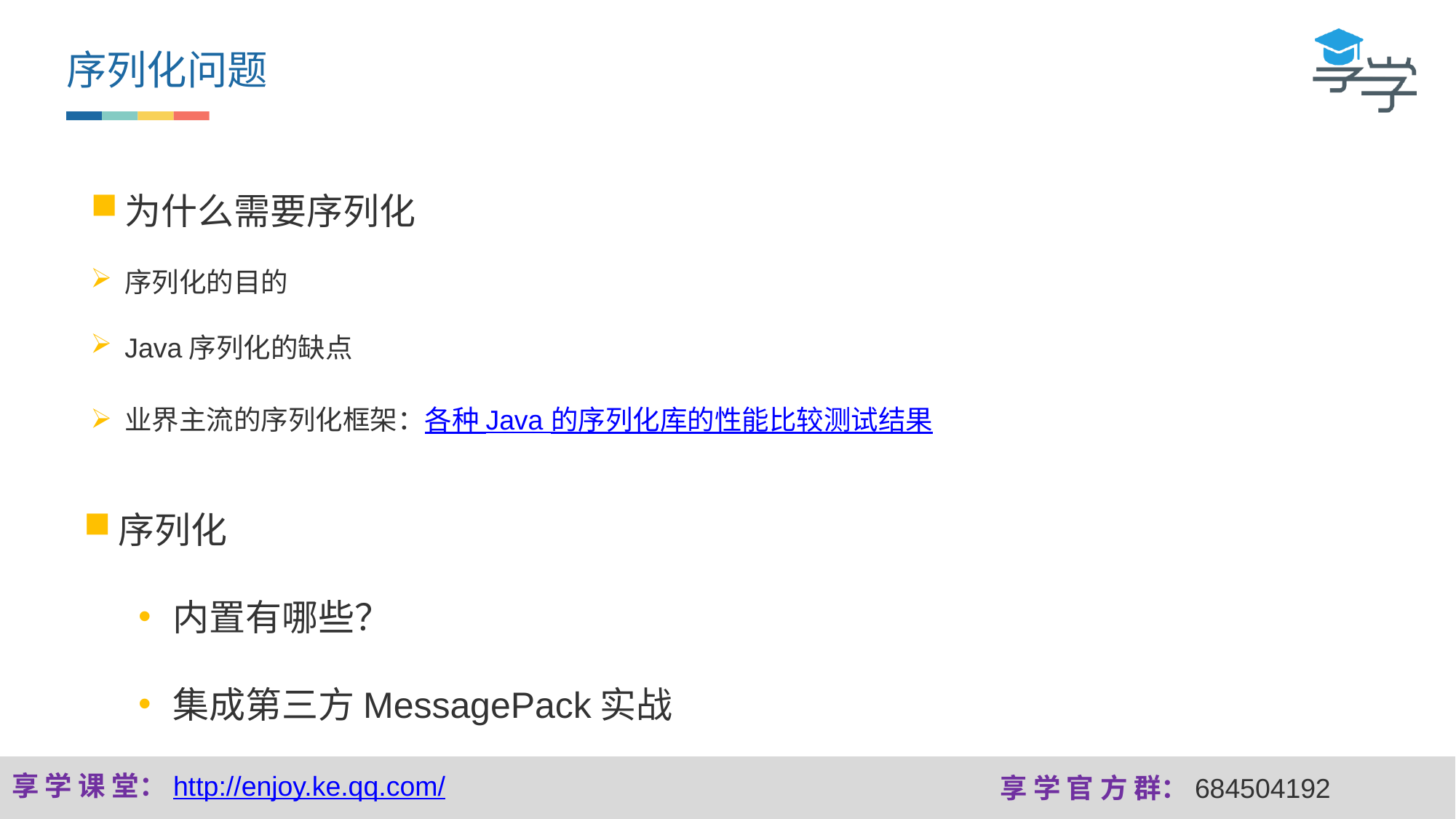

序列化问题

为什么需要序列化
序列化的目的
Java序列化的缺点
业界主流的序列化框架：各种 Java 的序列化库的性能比较测试结果
序列化
内置有哪些？
集成第三方MessagePack实战